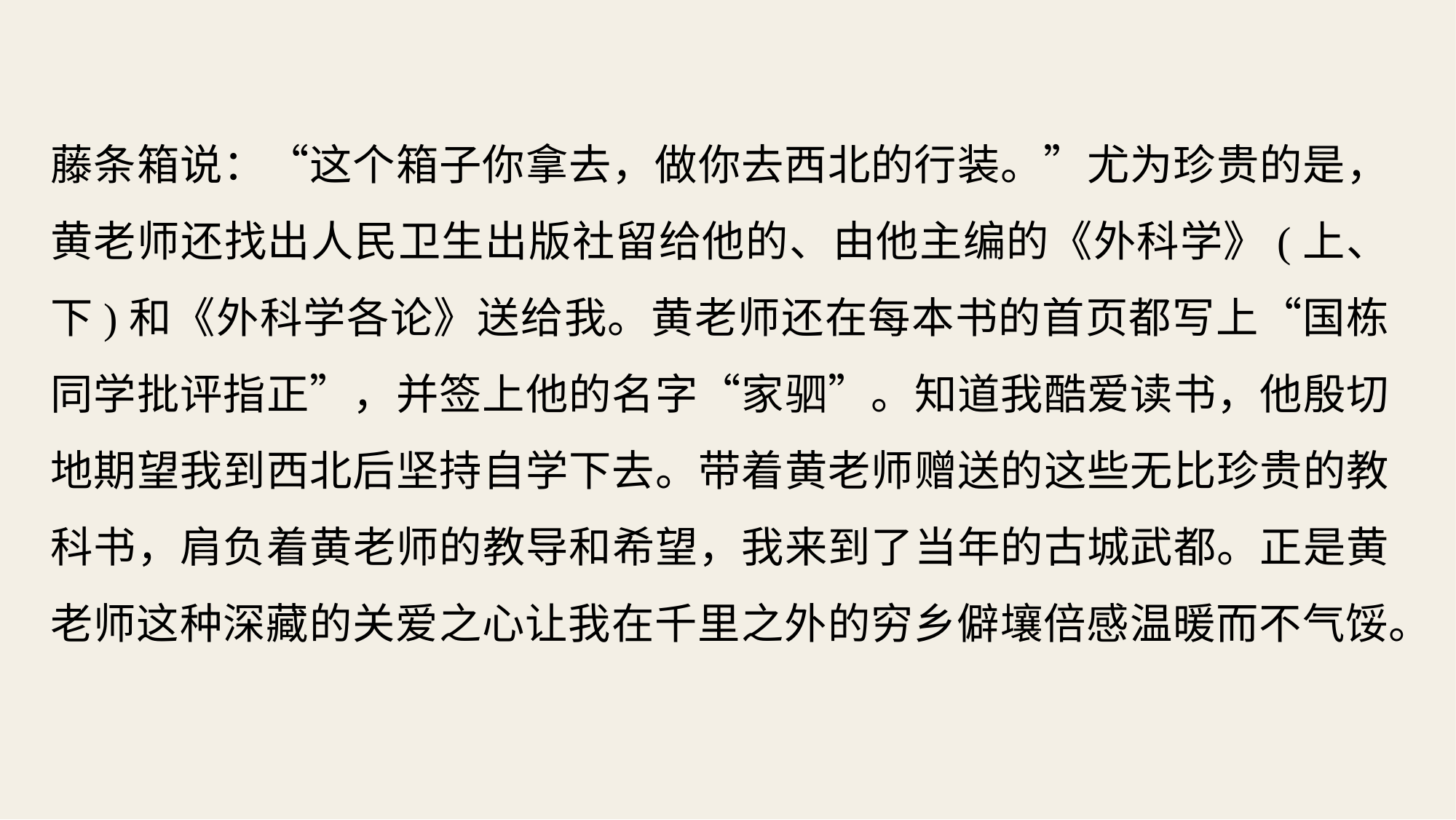

藤条箱说：“这个箱子你拿去，做你去西北的行装。”尤为珍贵的是，黄老师还找出人民卫生出版社留给他的、由他主编的《外科学》(上、下)和《外科学各论》送给我。黄老师还在每本书的首页都写上“国栋同学批评指正”，并签上他的名字“家驷”。知道我酷爱读书，他殷切地期望我到西北后坚持自学下去。带着黄老师赠送的这些无比珍贵的教科书，肩负着黄老师的教导和希望，我来到了当年的古城武都。正是黄老师这种深藏的关爱之心让我在千里之外的穷乡僻壤倍感温暖而不气馁。